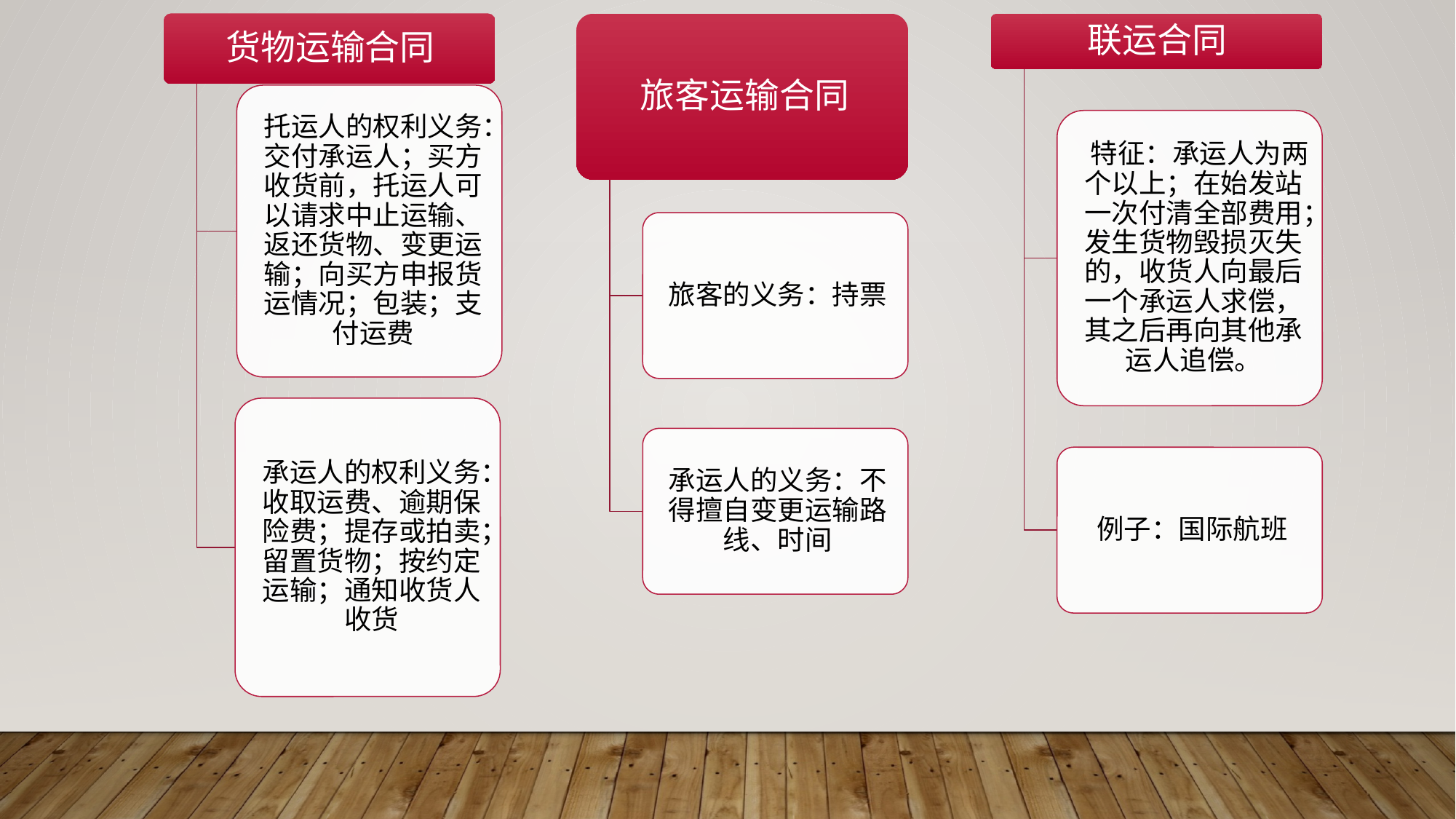

货物运输合同
托运人的权利义务：交付承运人；买方收货前，托运人可以请求中止运输、返还货物、变更运输；向买方申报货运情况；包装；支付运费
承运人的权利义务：收取运费、逾期保险费；提存或拍卖；留置货物；按约定运输；通知收货人收货
旅客运输合同
旅客的义务：持票
承运人的义务：不得擅自变更运输路线、时间
联运合同
 特征：承运人为两个以上；在始发站一次付清全部费用；发生货物毁损灭失的，收货人向最后一个承运人求偿，其之后再向其他承运人追偿。
例子：国际航班